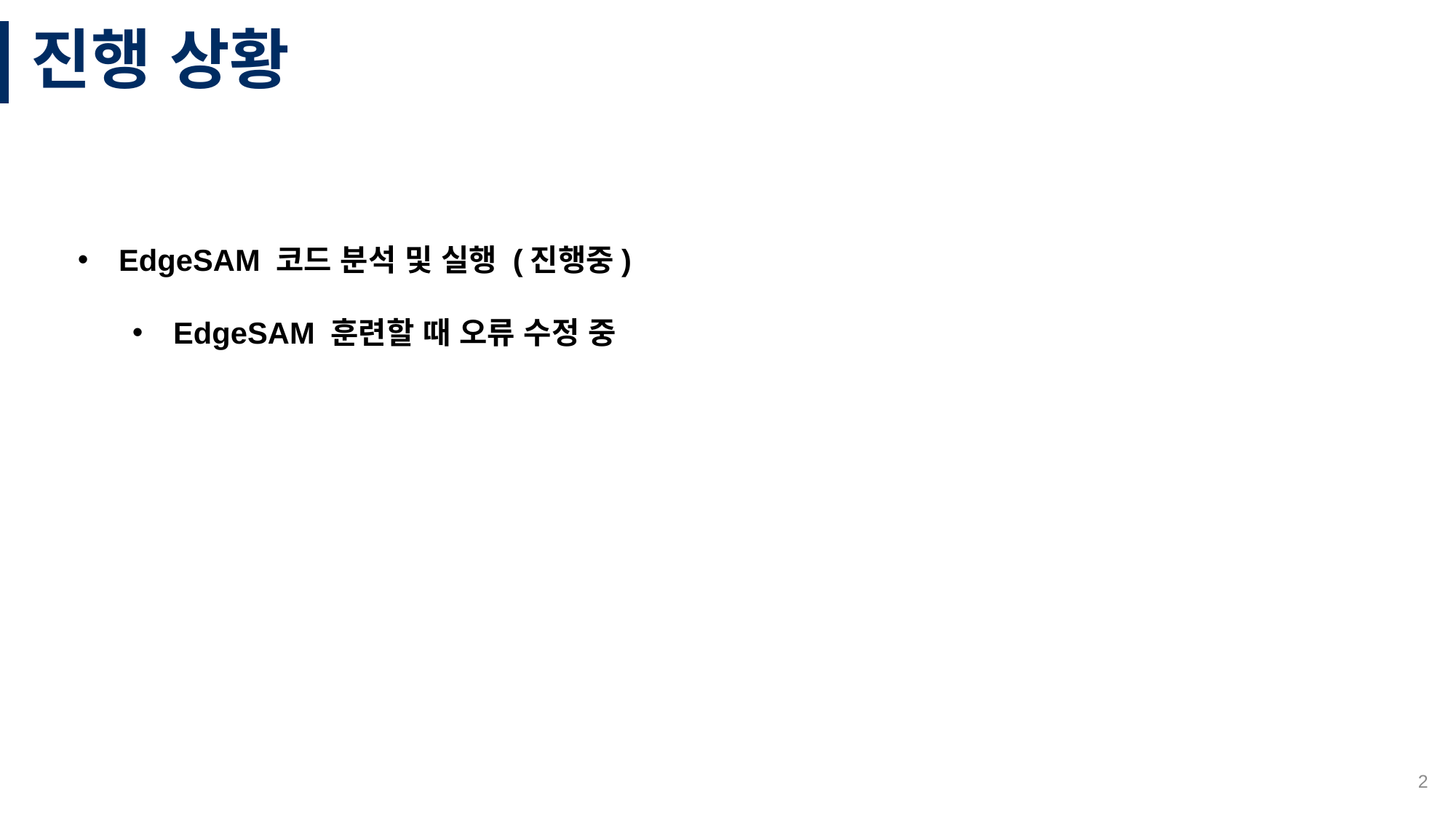

# 진행 상황
EdgeSAM 코드 분석 및 실행 (진행중)
EdgeSAM 훈련할 때 오류 수정 중
2